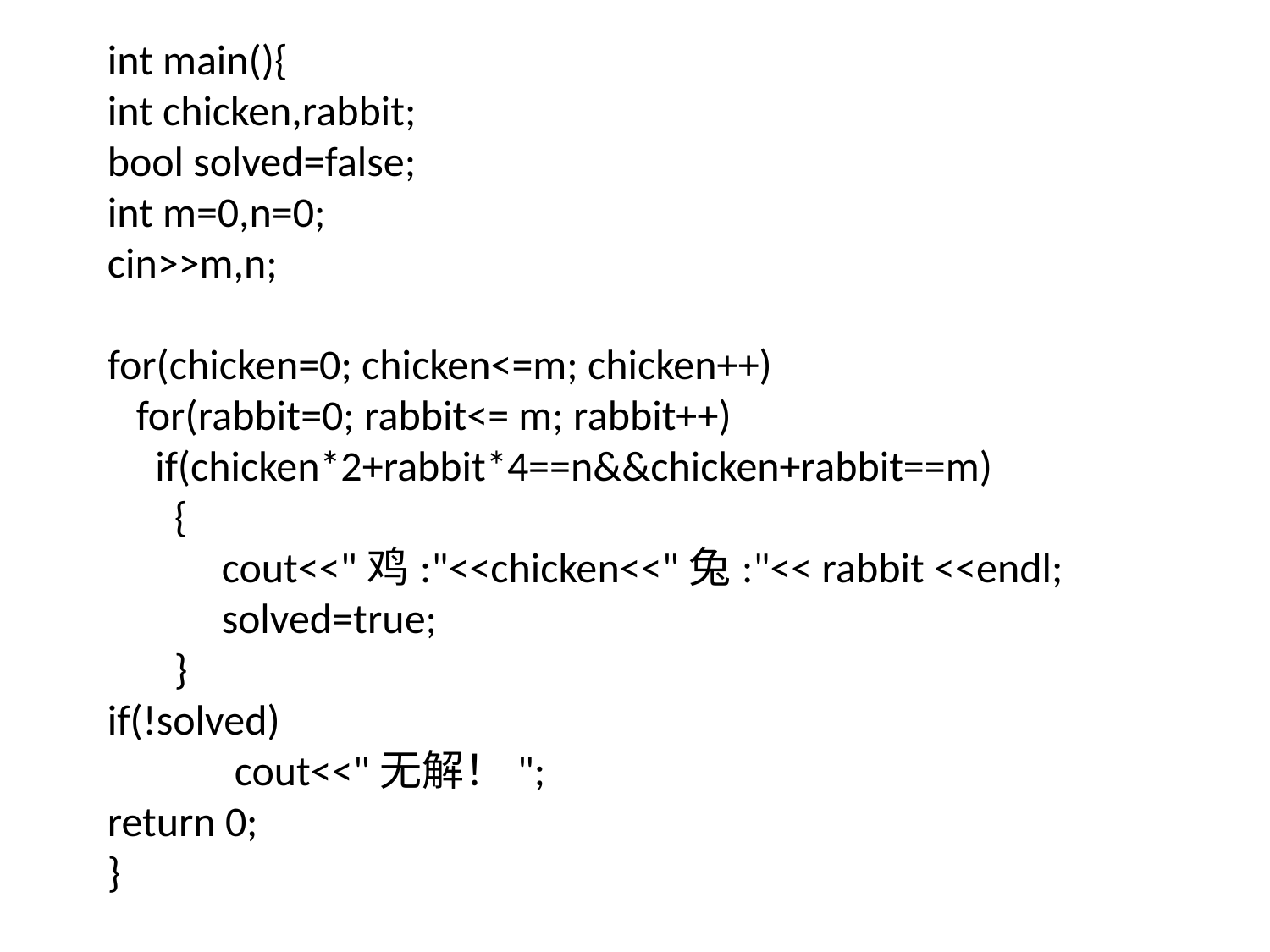

int main(){
int chicken,rabbit;
bool solved=false;
int m=0,n=0;
cin>>m,n;

for(chicken=0; chicken<=m; chicken++)
   for(rabbit=0; rabbit<= m; rabbit++)
     if(chicken*2+rabbit*4==n&&chicken+rabbit==m)
       {
            cout<<"鸡:"<<chicken<<"兔:"<< rabbit <<endl;
            solved=true;
       }
if(!solved)
	cout<<"无解！";
return 0;
}